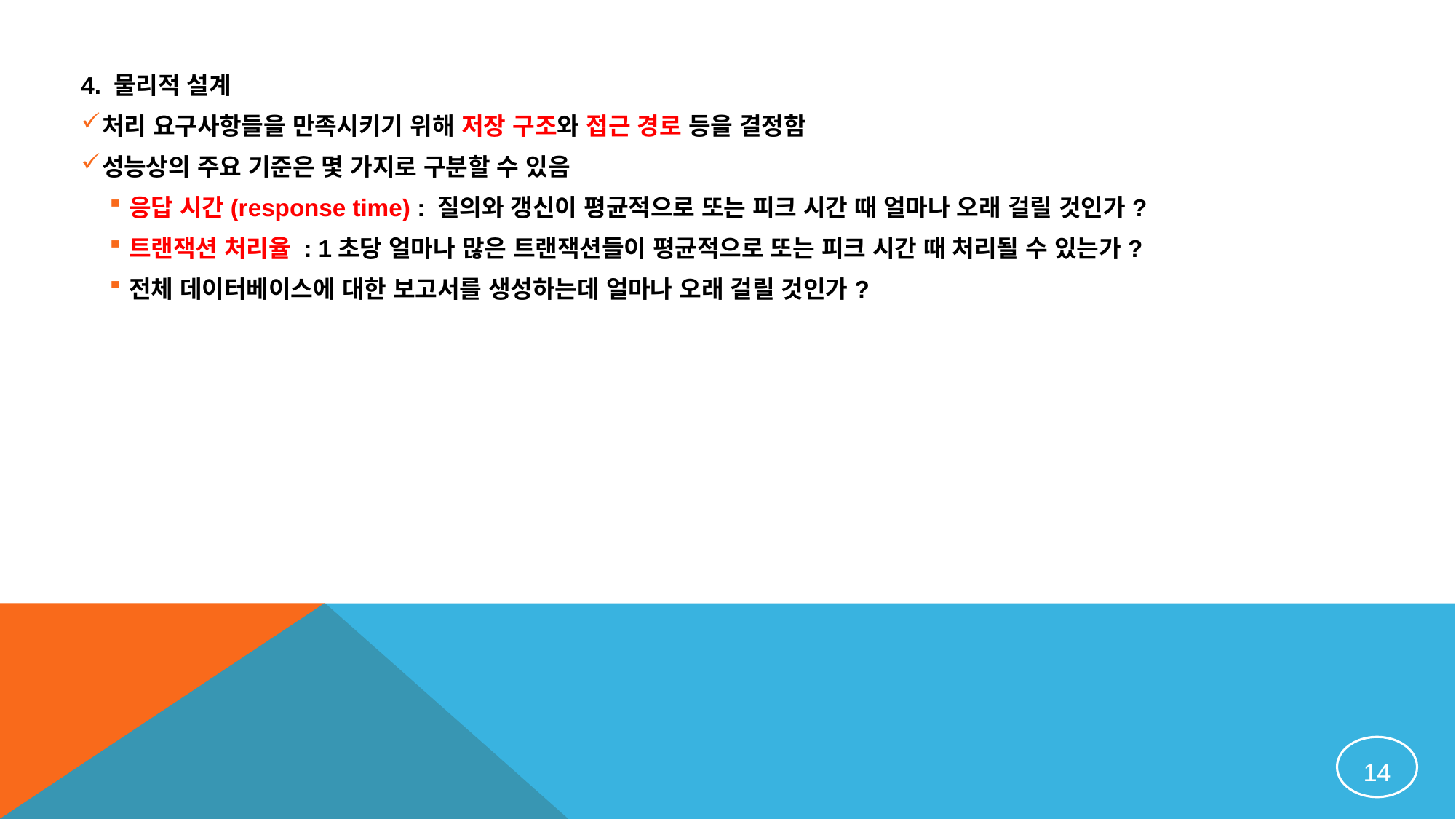

4. 물리적 설계
처리 요구사항들을 만족시키기 위해 저장 구조와 접근 경로 등을 결정함
성능상의 주요 기준은 몇 가지로 구분할 수 있음
응답 시간(response time) : 질의와 갱신이 평균적으로 또는 피크 시간 때 얼마나 오래 걸릴 것인가?
트랜잭션 처리율 : 1초당 얼마나 많은 트랜잭션들이 평균적으로 또는 피크 시간 때 처리될 수 있는가?
전체 데이터베이스에 대한 보고서를 생성하는데 얼마나 오래 걸릴 것인가?
14